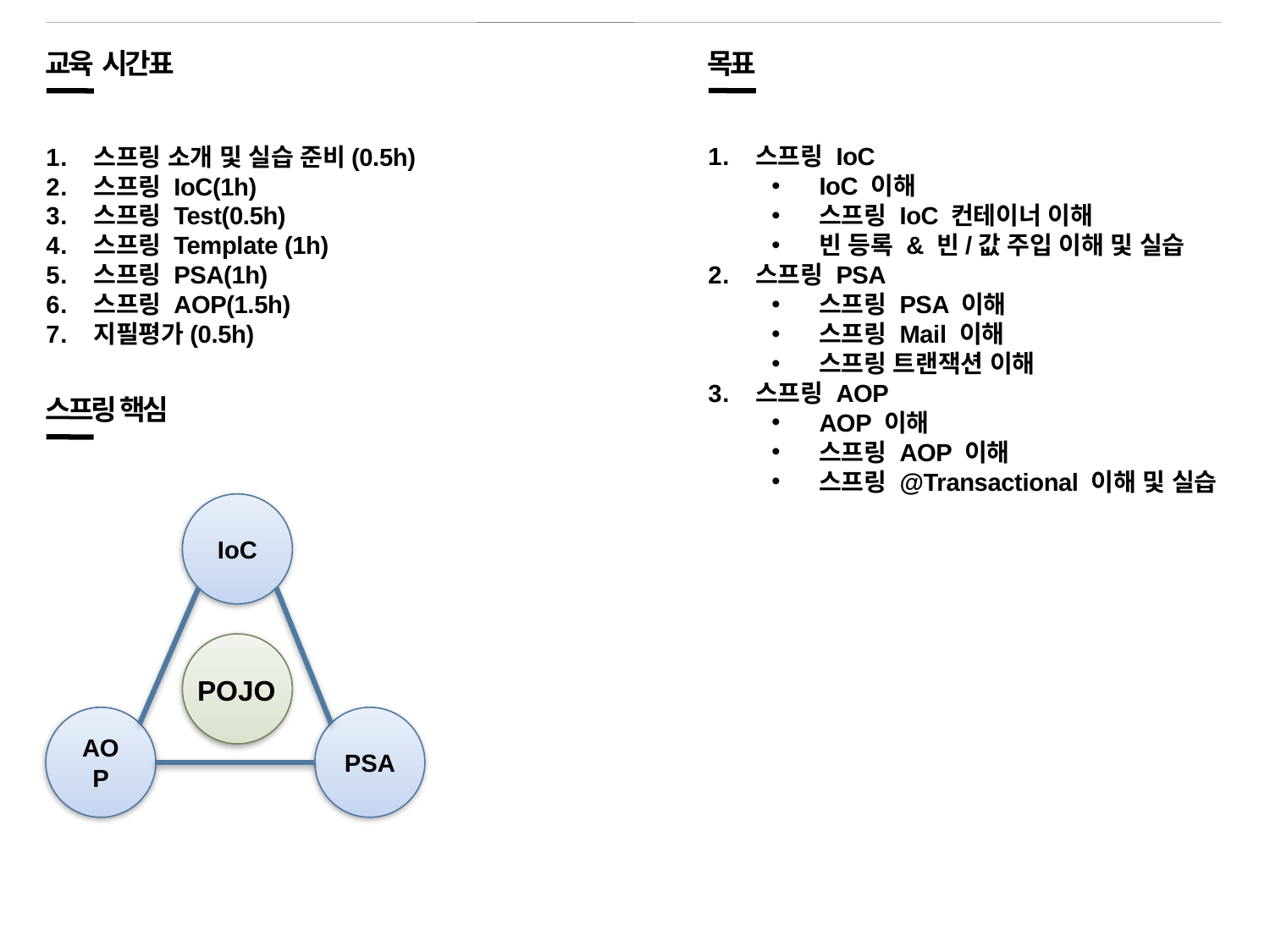

목표
교육  시간표
스프링 IoC
IoC 이해
스프링 IoC 컨테이너 이해
빈 등록 & 빈/값 주입 이해 및 실습
스프링 PSA
스프링 PSA 이해
스프링 Mail 이해
스프링 트랜잭션 이해
스프링 AOP
AOP 이해
스프링 AOP 이해
스프링 @Transactional 이해 및 실습
스프링 소개 및 실습 준비(0.5h)
스프링 IoC(1h)
스프링 Test(0.5h)
스프링 Template (1h)
스프링 PSA(1h)
스프링 AOP(1.5h)
지필평가(0.5h)
스프링 핵심
IoC

POJO
AOP
PSA